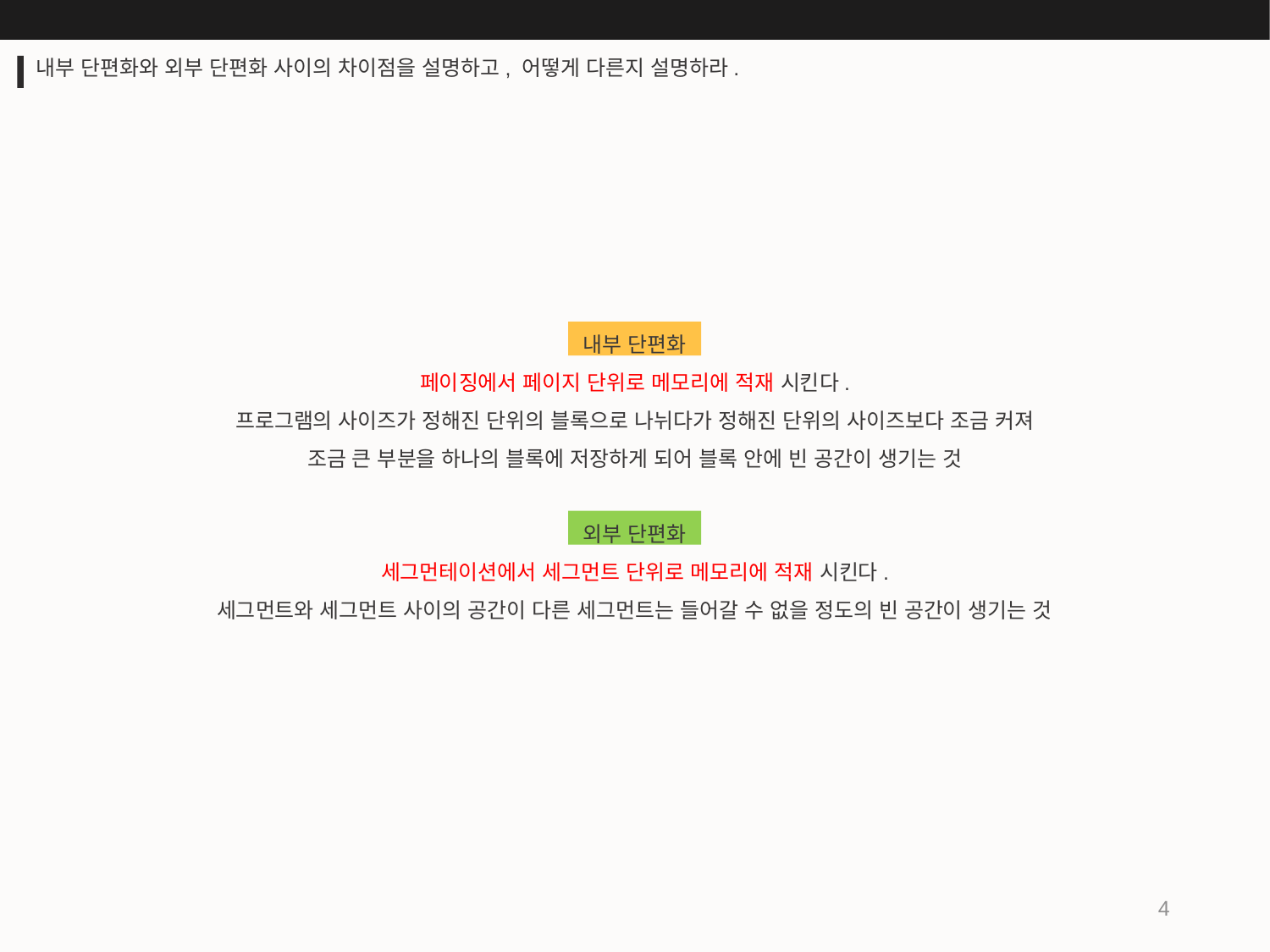

내부 단편화와 외부 단편화 사이의 차이점을 설명하고, 어떻게 다른지 설명하라.

내부 단편화
페이징에서 페이지 단위로 메모리에 적재 시킨다.
프로그램의 사이즈가 정해진 단위의 블록으로 나뉘다가 정해진 단위의 사이즈보다 조금 커져
조금 큰 부분을 하나의 블록에 저장하게 되어 블록 안에 빈 공간이 생기는 것

외부 단편화
세그먼테이션에서 세그먼트 단위로 메모리에 적재 시킨다.
세그먼트와 세그먼트 사이의 공간이 다른 세그먼트는 들어갈 수 없을 정도의 빈 공간이 생기는 것

4